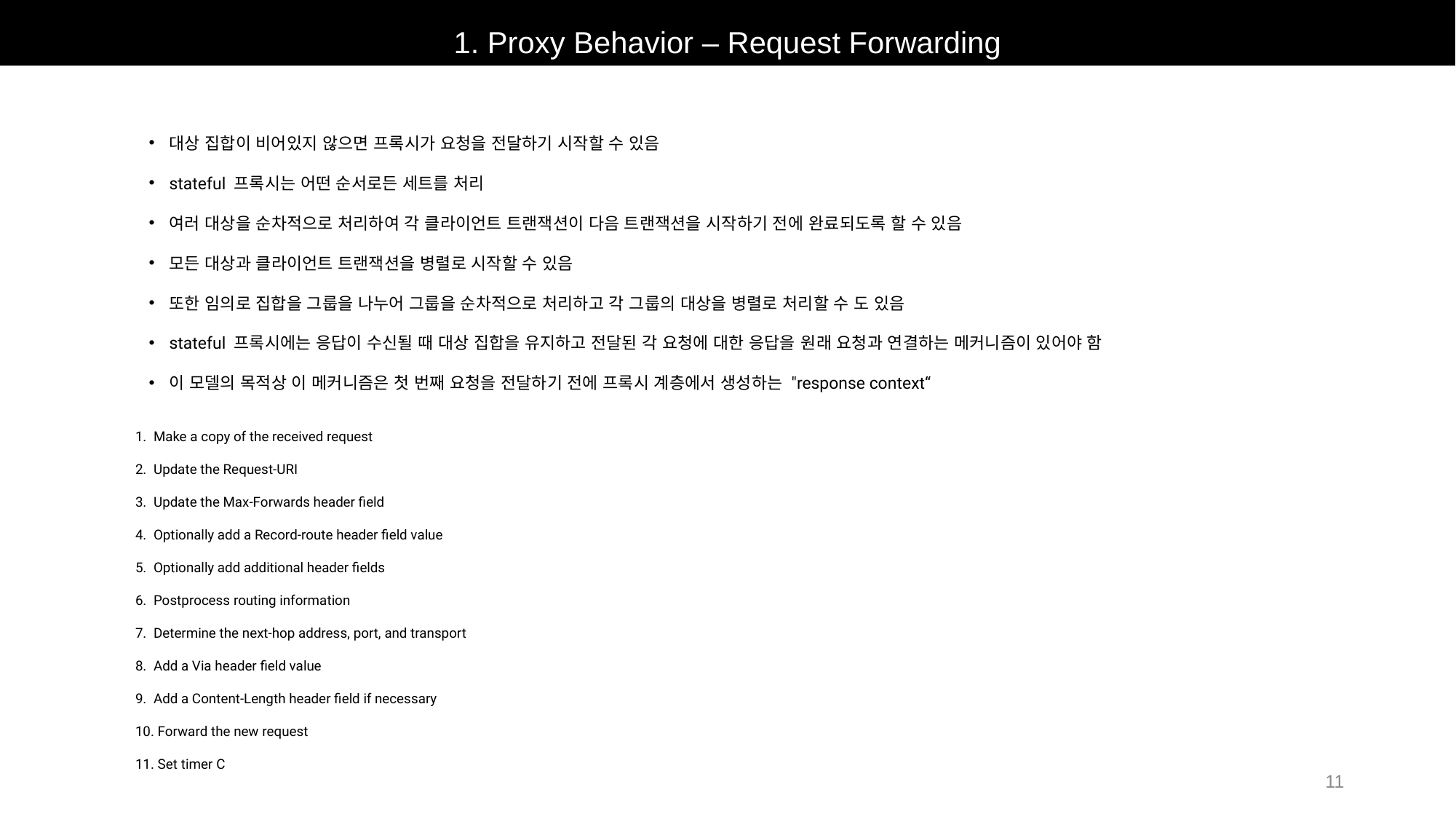

# 1. Proxy Behavior – Request Forwarding
대상 집합이 비어있지 않으면 프록시가 요청을 전달하기 시작할 수 있음
stateful 프록시는 어떤 순서로든 세트를 처리
여러 대상을 순차적으로 처리하여 각 클라이언트 트랜잭션이 다음 트랜잭션을 시작하기 전에 완료되도록 할 수 있음
모든 대상과 클라이언트 트랜잭션을 병렬로 시작할 수 있음
또한 임의로 집합을 그룹을 나누어 그룹을 순차적으로 처리하고 각 그룹의 대상을 병렬로 처리할 수 도 있음
stateful 프록시에는 응답이 수신될 때 대상 집합을 유지하고 전달된 각 요청에 대한 응답을 원래 요청과 연결하는 메커니즘이 있어야 함
이 모델의 목적상 이 메커니즘은 첫 번째 요청을 전달하기 전에 프록시 계층에서 생성하는 "response context“
1.  Make a copy of the received request

2.  Update the Request-URI

3.  Update the Max-Forwards header field

4.  Optionally add a Record-route header field value

5.  Optionally add additional header fields

6.  Postprocess routing information

7.  Determine the next-hop address, port, and transport

8.  Add a Via header field value

9.  Add a Content-Length header field if necessary

10. Forward the new request

11. Set timer C
11